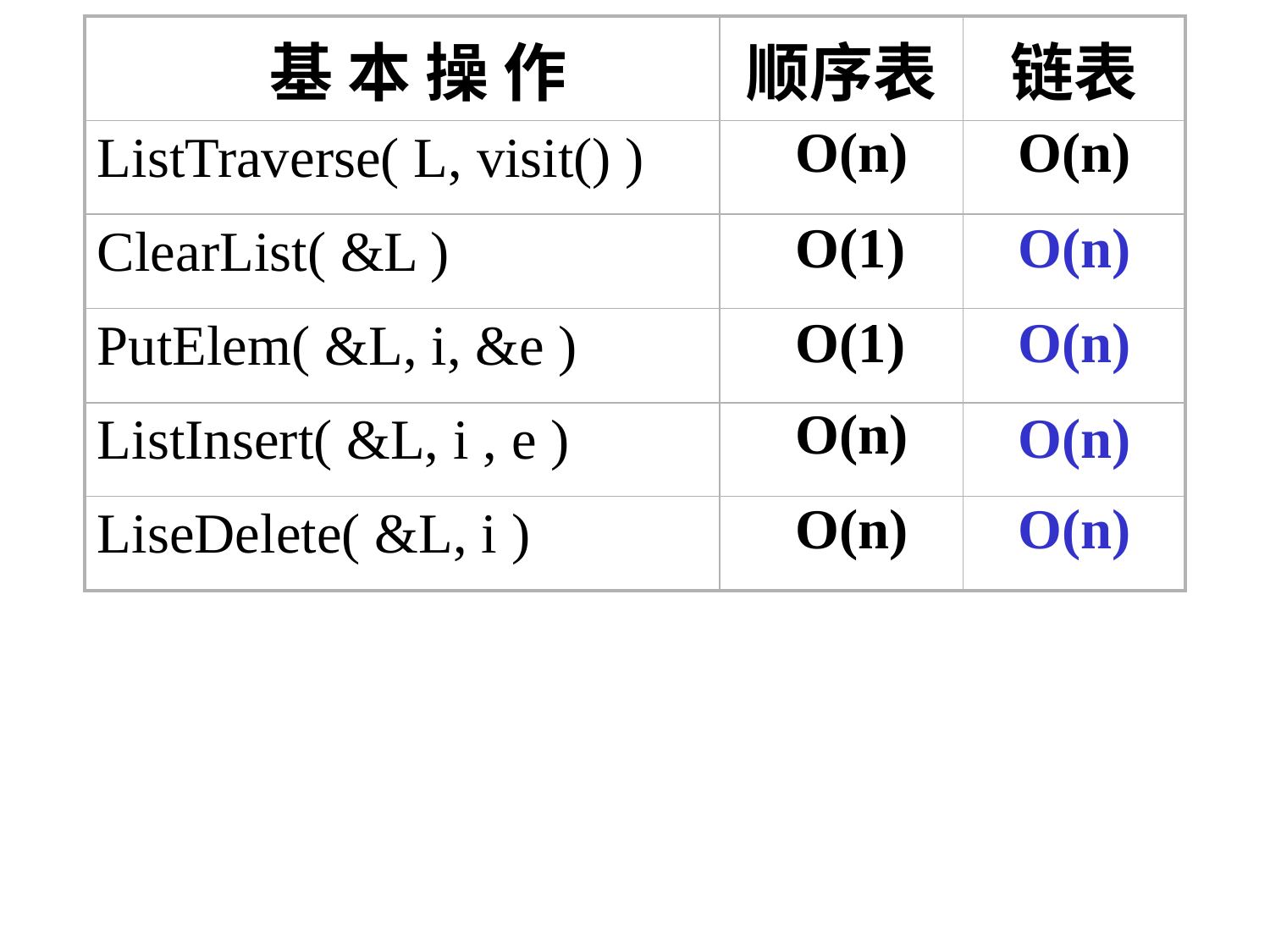

| 基 本 操 作 | 顺序表 | 链表 |
| --- | --- | --- |
| ListTraverse( L, visit() ) |  |  |
| ClearList( &L ) |  |  |
| PutElem( &L, i, &e ) |  |  |
| ListInsert( &L, i , e ) |  |  |
| LiseDelete( &L, i ) |  |  |
O(n)
O(n)
O(1)
O(n)
O(1)
O(n)
O(n)
O(n)
O(n)
O(n)